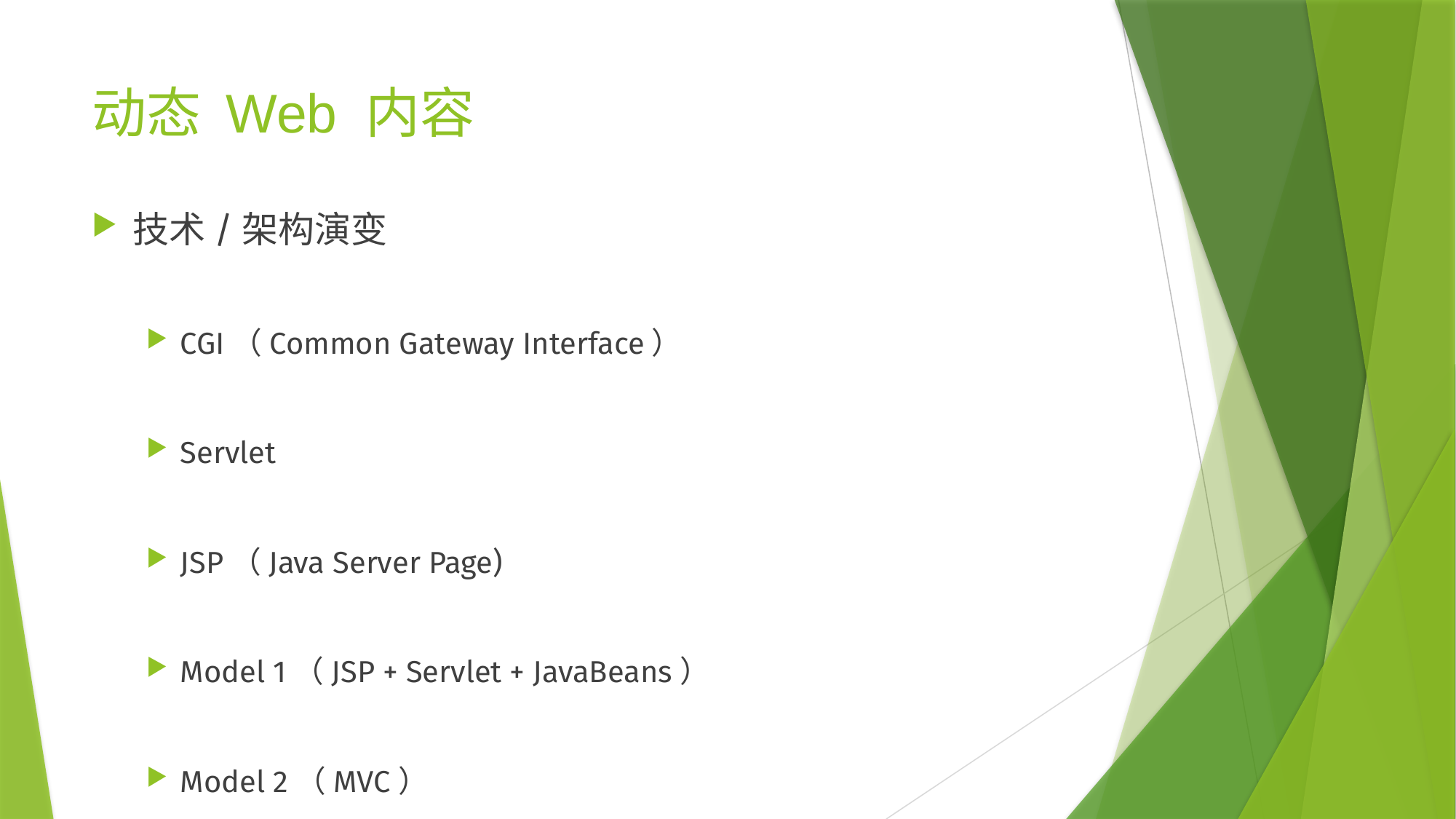

# 动态 Web 内容
技术/架构演变

CGI（Common Gateway Interface）

Servlet

JSP（Java Server Page)

Model 1（JSP + Servlet + JavaBeans）

Model 2（MVC）